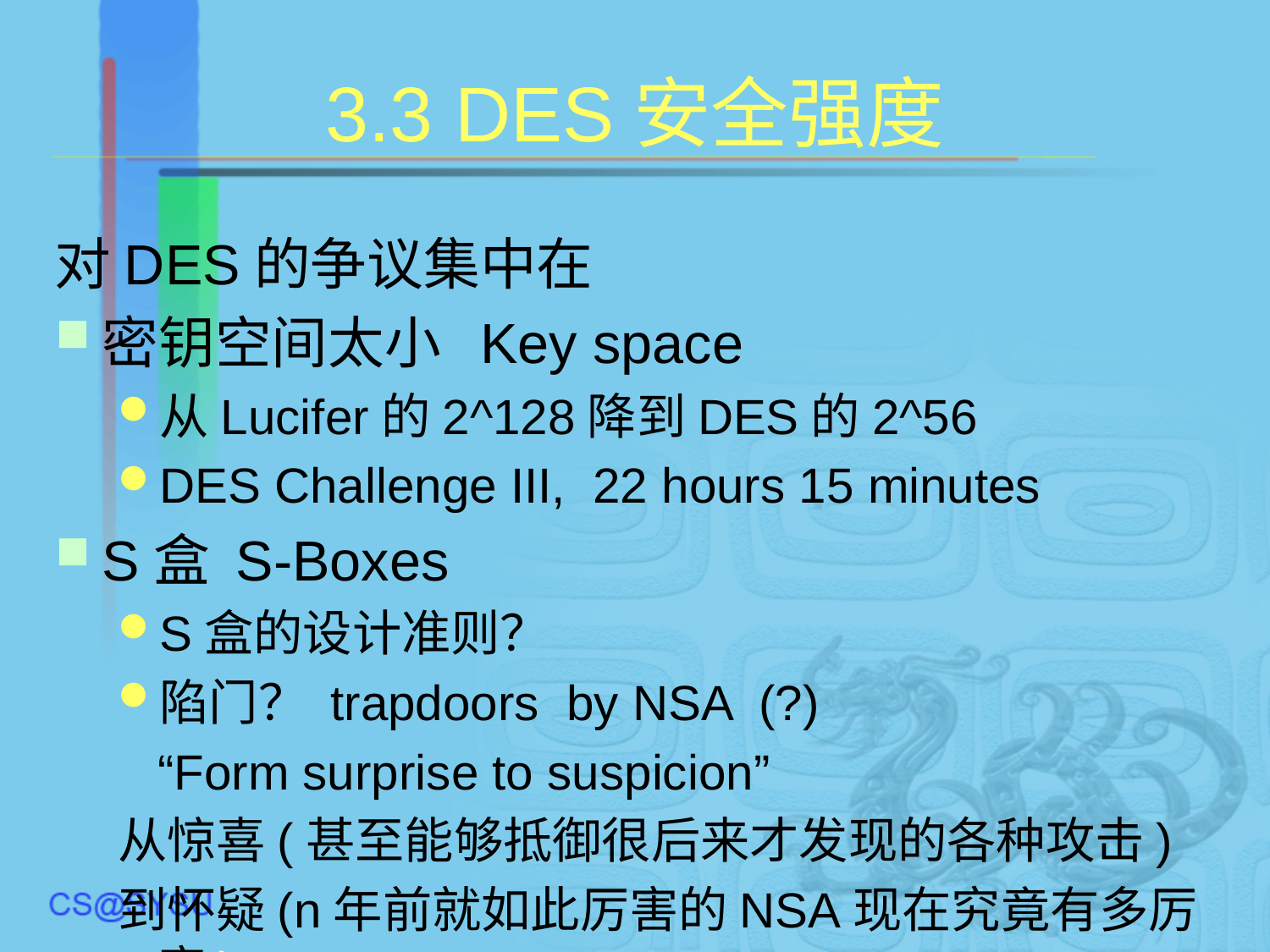

# 3.3 DES安全强度
对DES的争议集中在
密钥空间太小  Key space
从Lucifer的2^128降到DES的2^56
DES Challenge III,  22 hours 15 minutes
S盒 S-Boxes
S盒的设计准则？
陷门？ trapdoors  by NSA  (?)
	“Form surprise to suspicion”
从惊喜(甚至能够抵御很后来才发现的各种攻击)
到怀疑(n年前就如此厉害的NSA现在究竟有多厉害)